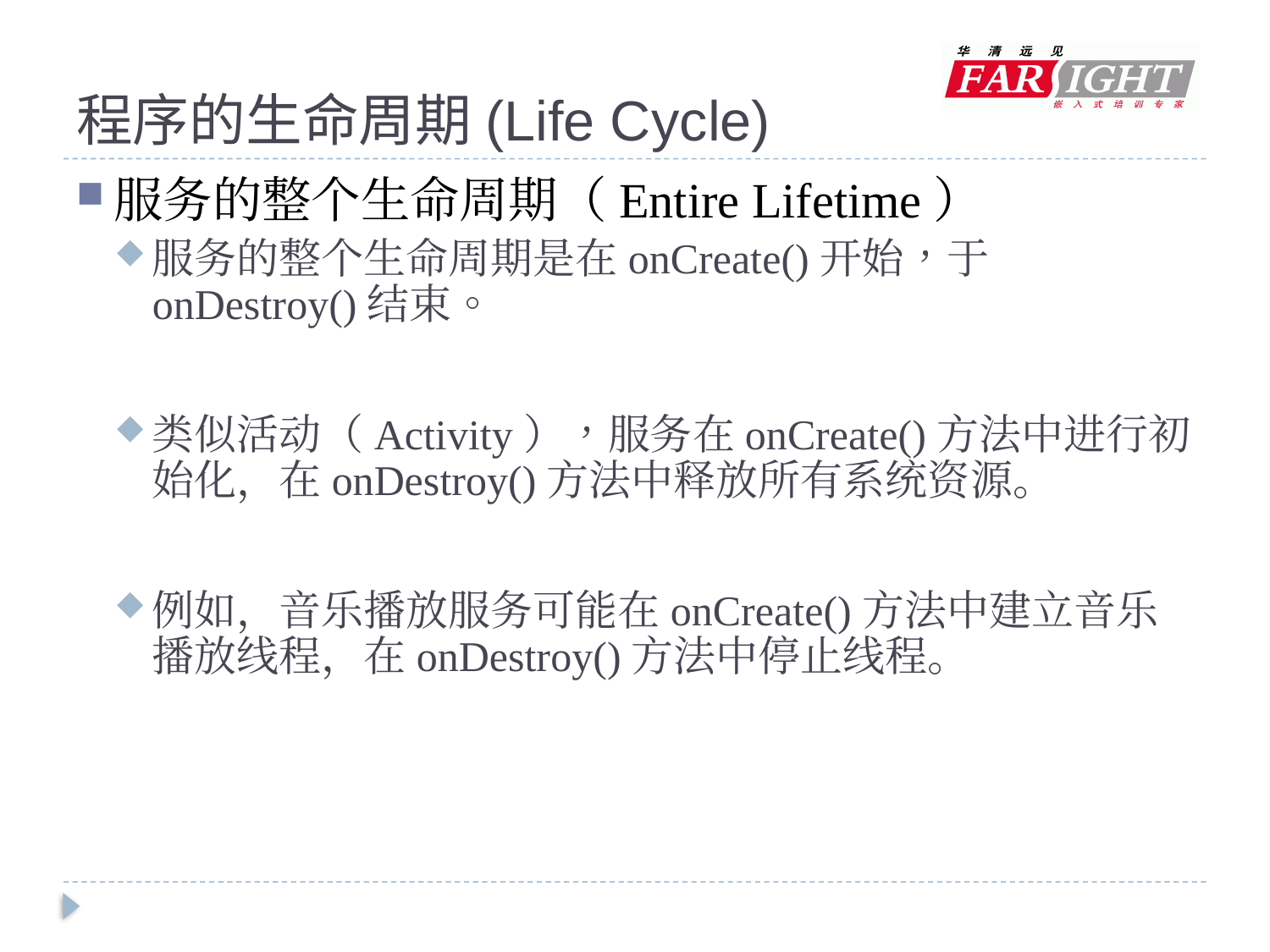

# 程序的生命周期(Life Cycle)
服务的整个生命周期（Entire Lifetime）
服务的整个生命周期是在onCreate()开始，于onDestroy()结束。

类似活动（Activity），服务在onCreate()方法中进行初始化，在onDestroy()方法中释放所有系统资源。

例如，音乐播放服务可能在onCreate()方法中建立音乐播放线程，在onDestroy()方法中停止线程。